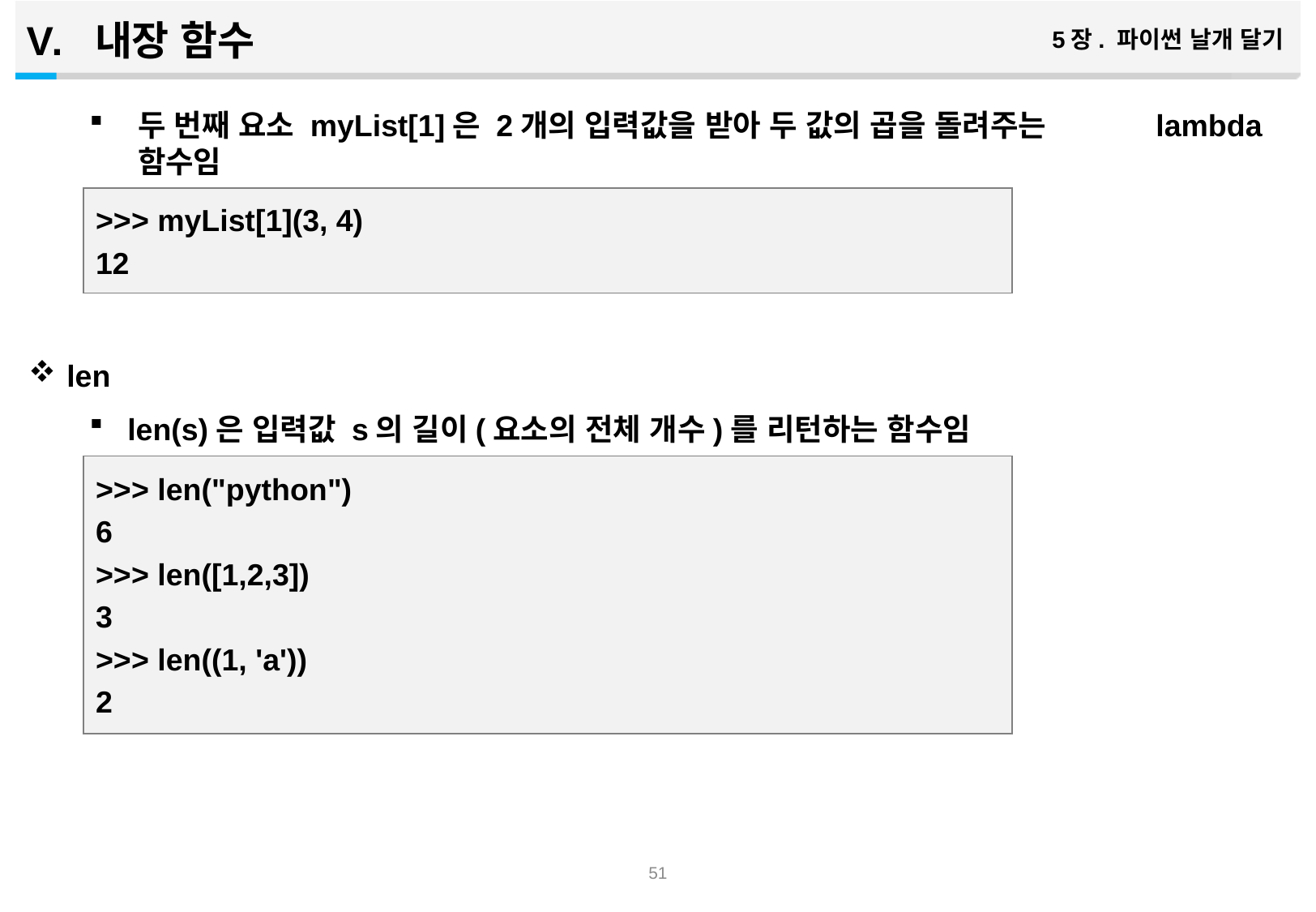

내장 함수
5장. 파이썬 날개 달기
두 번째 요소 myList[1]은 2개의 입력값을 받아 두 값의 곱을 돌려주는            lambda 함수임

len
len(s)은 입력값 s의 길이(요소의 전체 개수)를 리턴하는 함수임

>>> myList[1](3, 4)
12
>>> len("python")
6
>>> len([1,2,3])
3
>>> len((1, 'a'))
2
51